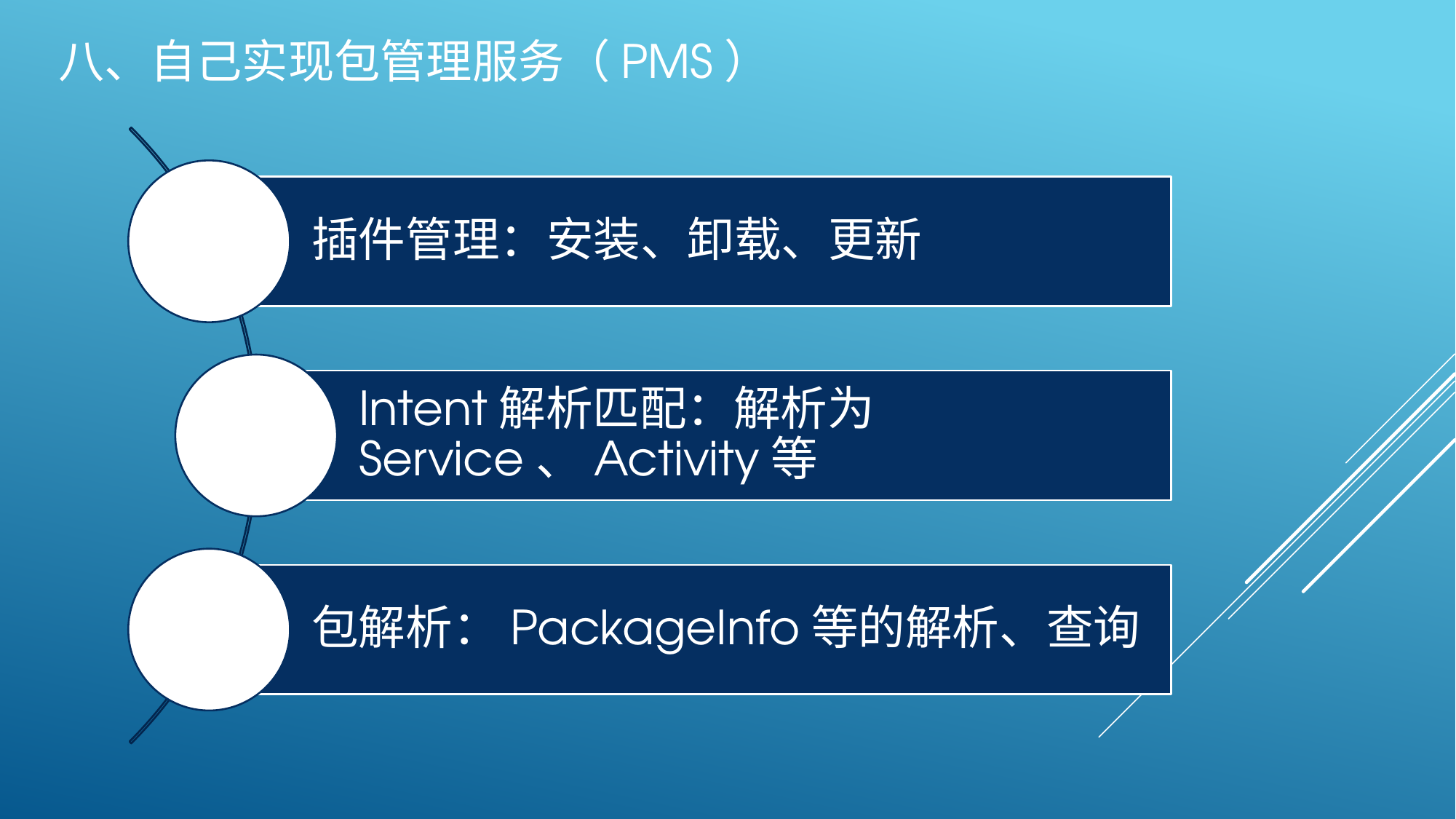

# 八、自己实现包管理服务（PMS）
插件管理：安装、卸载、更新
Intent解析匹配：解析为Service、Activity等
包解析：PackageInfo等的解析、查询